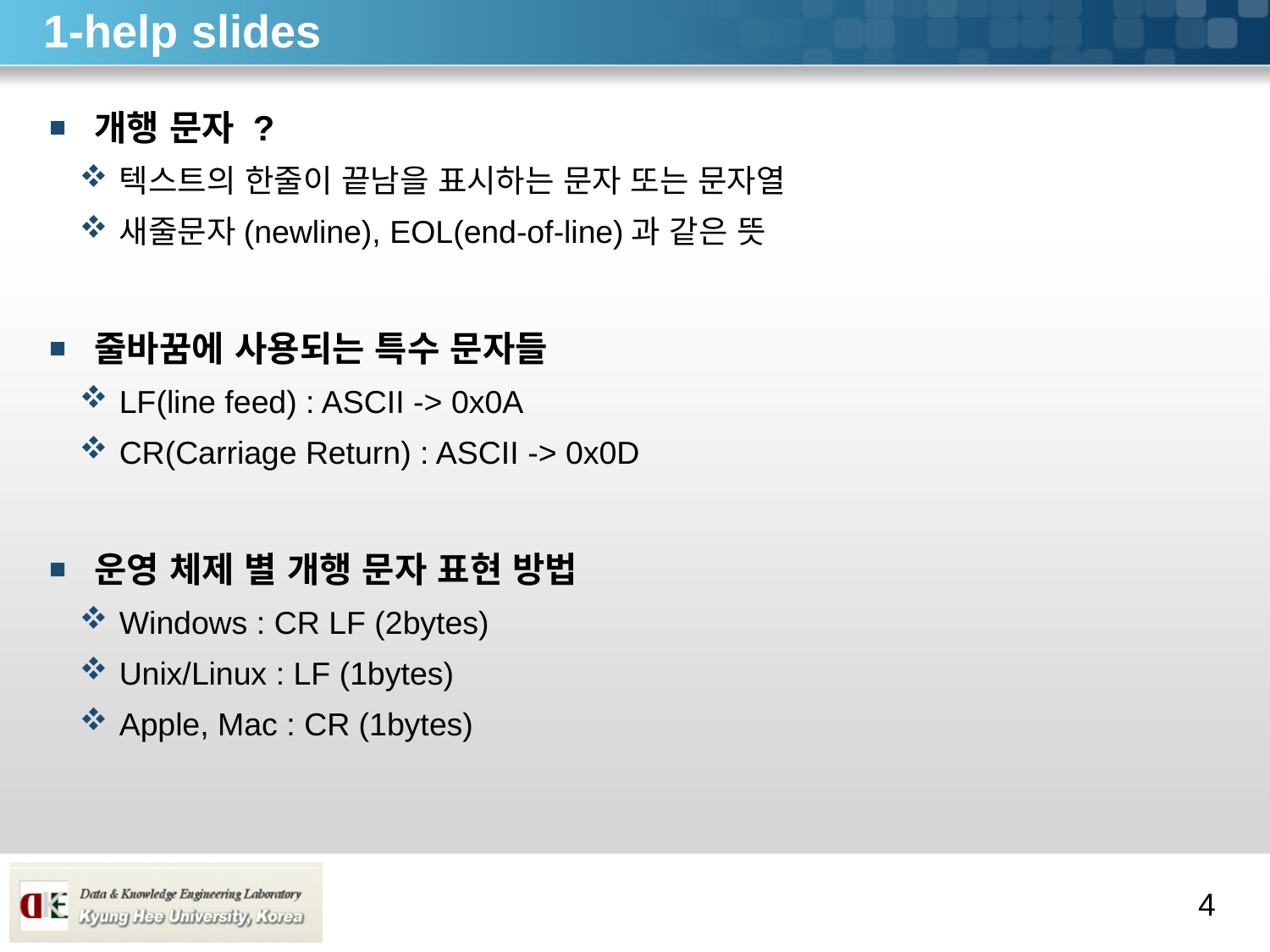

# 1-help slides
개행 문자 ?
텍스트의 한줄이 끝남을 표시하는 문자 또는 문자열
새줄문자(newline), EOL(end-of-line)과 같은 뜻

줄바꿈에 사용되는 특수 문자들
LF(line feed) : ASCII -> 0x0A
CR(Carriage Return) : ASCII -> 0x0D

운영 체제 별 개행 문자 표현 방법
Windows : CR LF (2bytes)
Unix/Linux : LF (1bytes)
Apple, Mac : CR (1bytes)